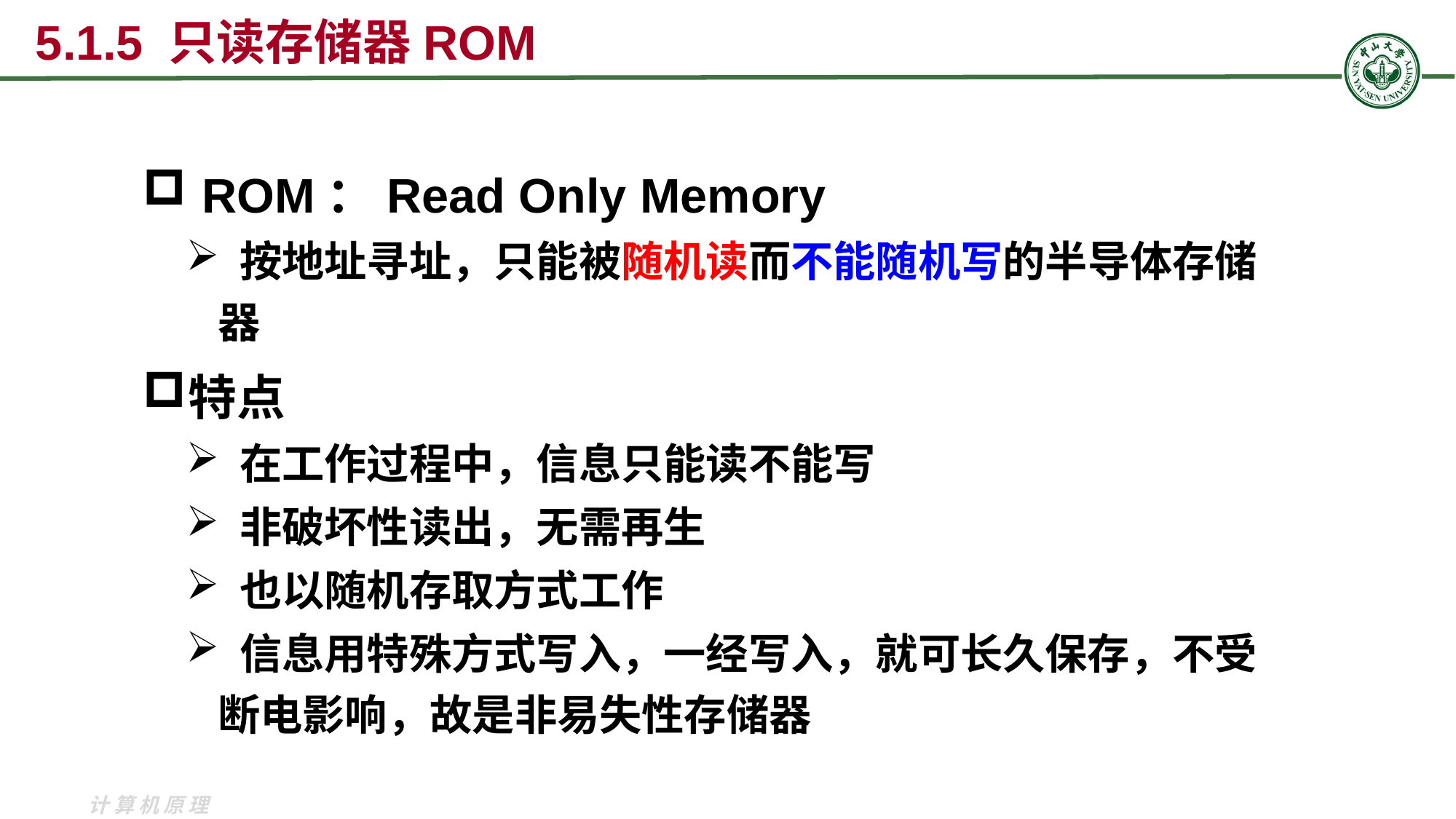

5.1.5 只读存储器ROM

 ROM：Read Only Memory
 按地址寻址，只能被随机读而不能随机写的半导体存储器
特点
 在工作过程中，信息只能读不能写
 非破坏性读出，无需再生
 也以随机存取方式工作
 信息用特殊方式写入，一经写入，就可长久保存，不受断电影响，故是非易失性存储器